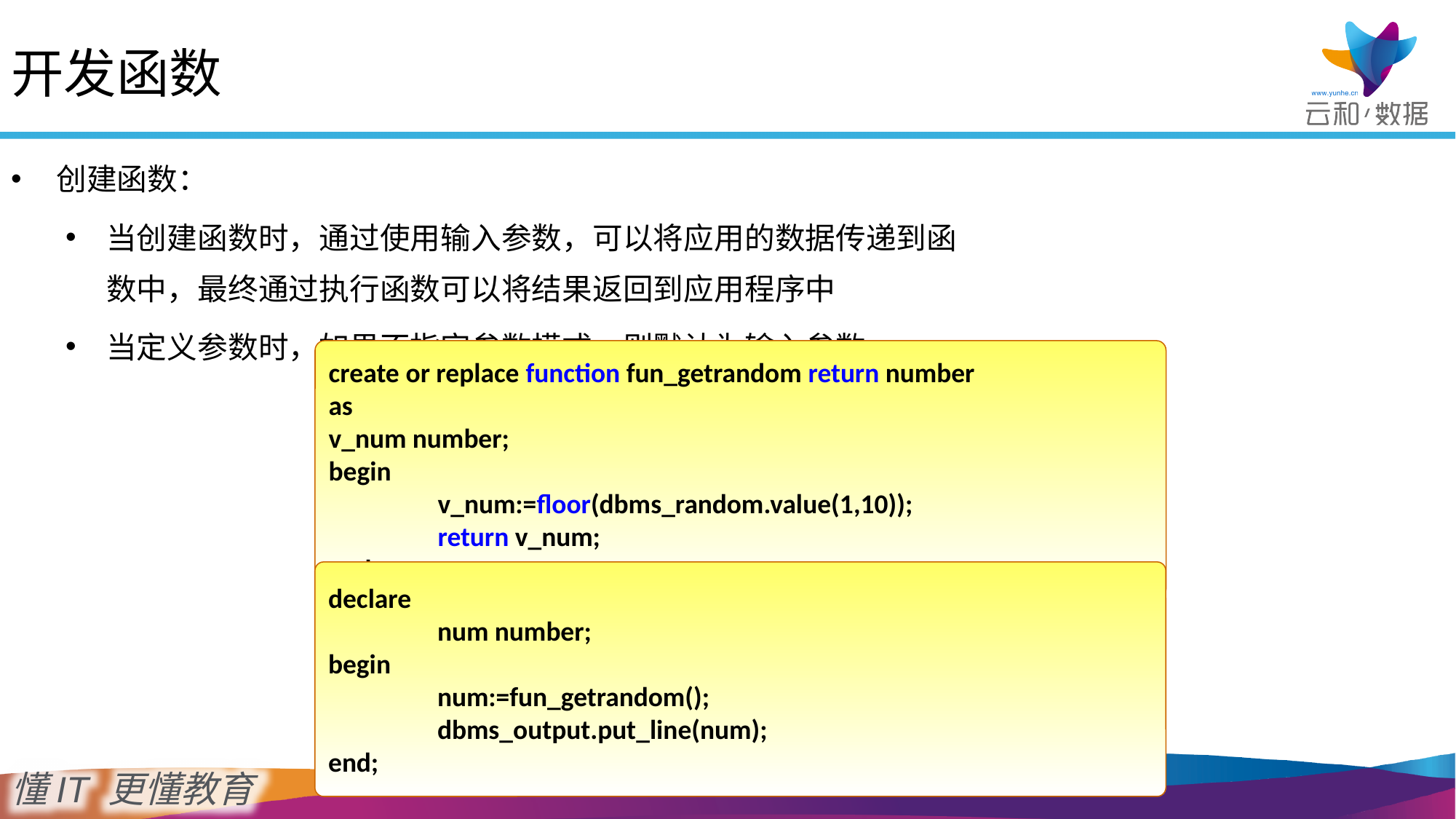

# 开发函数
创建函数：
当创建函数时，通过使用输入参数，可以将应用的数据传递到函数中，最终通过执行函数可以将结果返回到应用程序中
当定义参数时，如果不指定参数模式，则默认为输入参数
create or replace function fun_getrandom return number
as
v_num number;
begin
  	v_num:=floor(dbms_random.value(1,10));
  	return v_num;
end;
declare
	num number;
begin
  	num:=fun_getrandom();
  	dbms_output.put_line(num);
end;